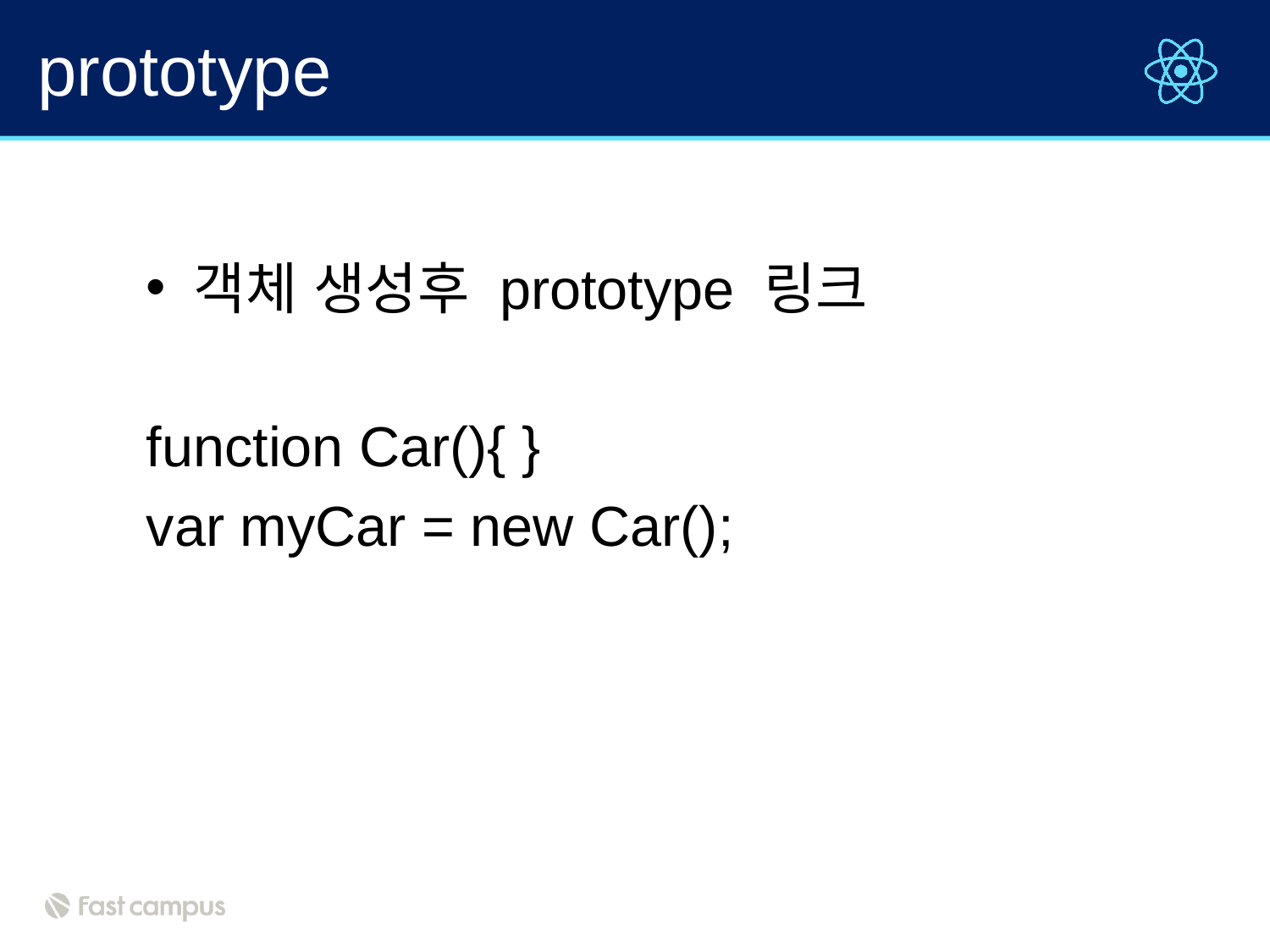

# prototype
객체 생성후 prototype 링크

function Car(){ }
var myCar = new Car();